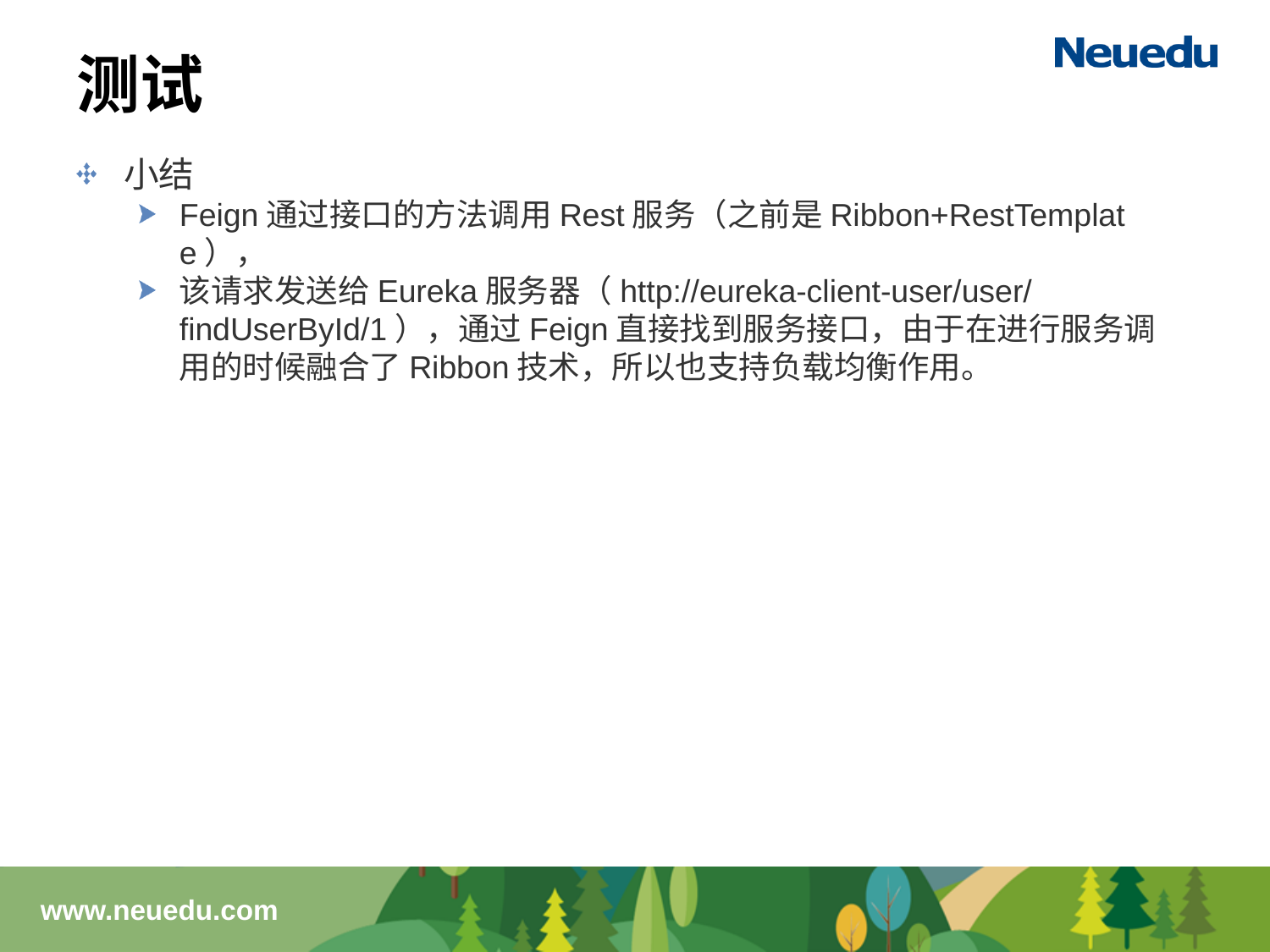

# 测试
小结
Feign通过接口的方法调用Rest服务（之前是Ribbon+RestTemplate），
该请求发送给Eureka服务器（http://eureka-client-user/user/findUserById/1），通过Feign直接找到服务接口，由于在进行服务调用的时候融合了Ribbon技术，所以也支持负载均衡作用。